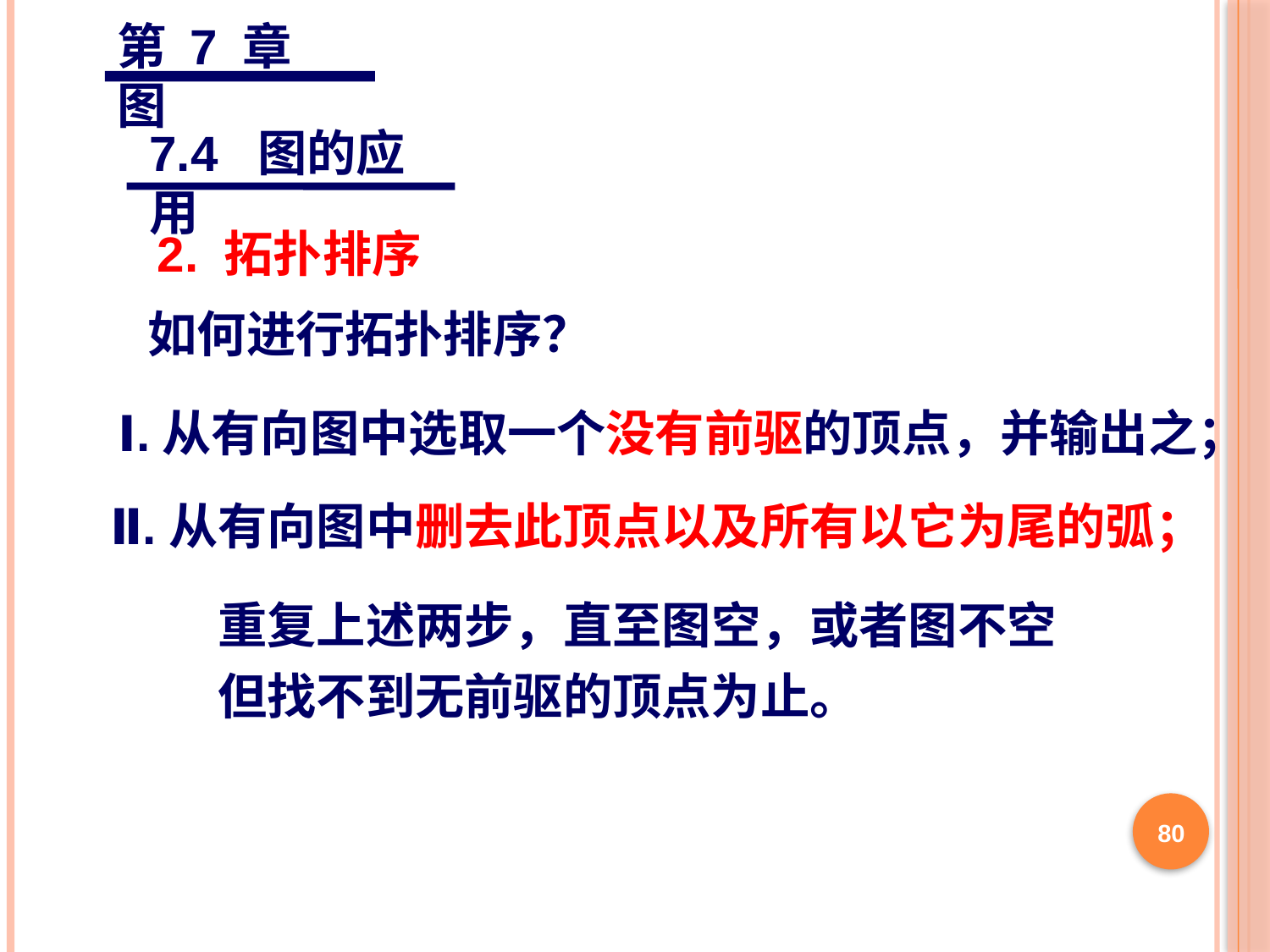

第 7 章  图

7.4  图的应用

2. 拓扑排序
如何进行拓扑排序？
Ⅰ.从有向图中选取一个没有前驱的顶点，并输出之；
Ⅱ.从有向图中删去此顶点以及所有以它为尾的弧；
重复上述两步，直至图空，或者图不空
但找不到无前驱的顶点为止。
80